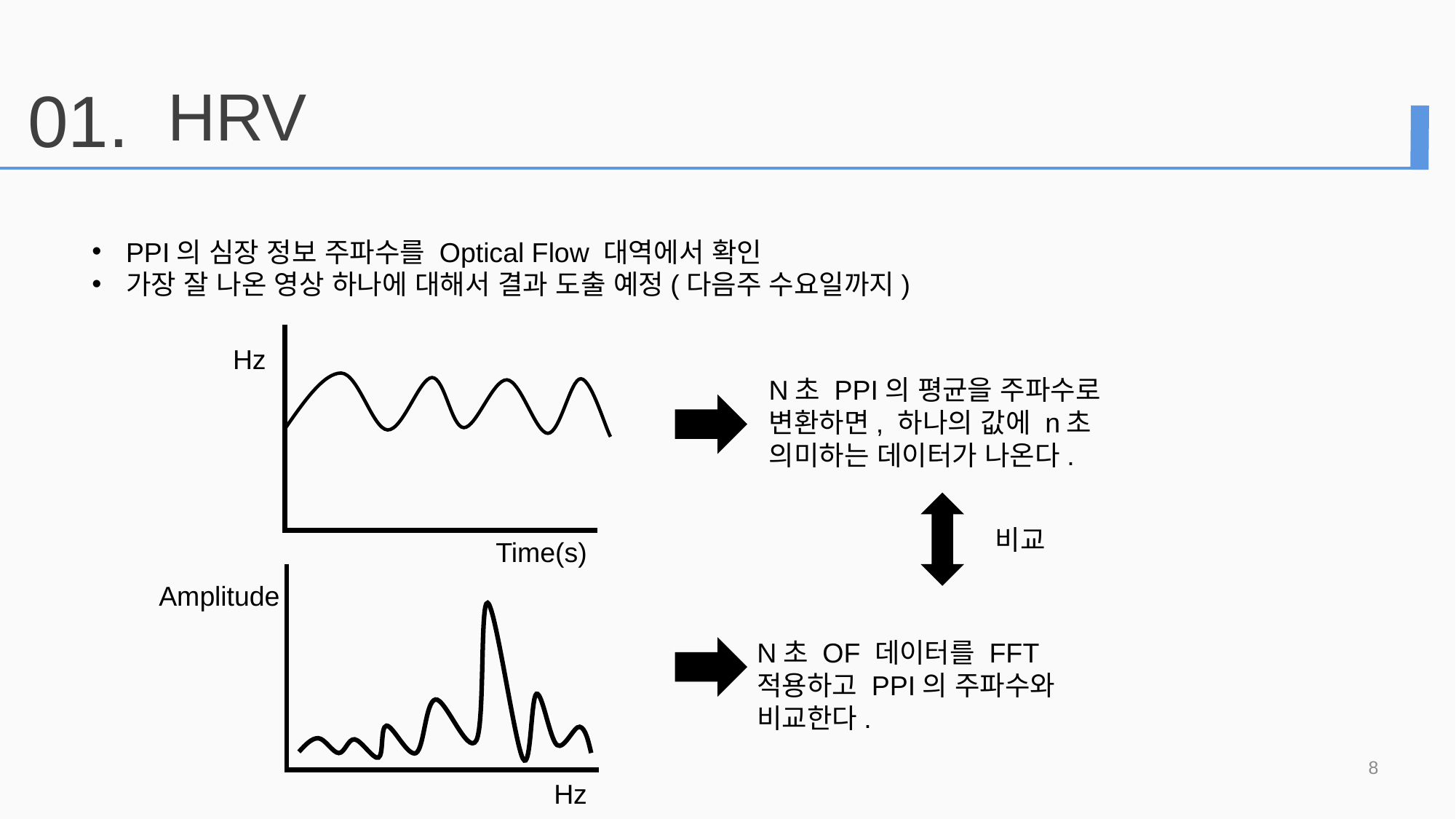

01.
HRV
PPI의 심장 정보 주파수를 Optical Flow 대역에서 확인
가장 잘 나온 영상 하나에 대해서 결과 도출 예정(다음주 수요일까지)
Hz
N초 PPI의 평균을 주파수로 변환하면, 하나의 값에 n초 의미하는 데이터가 나온다.

비교
Time(s)
Amplitude

N초 OF 데이터를 FFT 적용하고 PPI의 주파수와 비교한다.

8
Hz